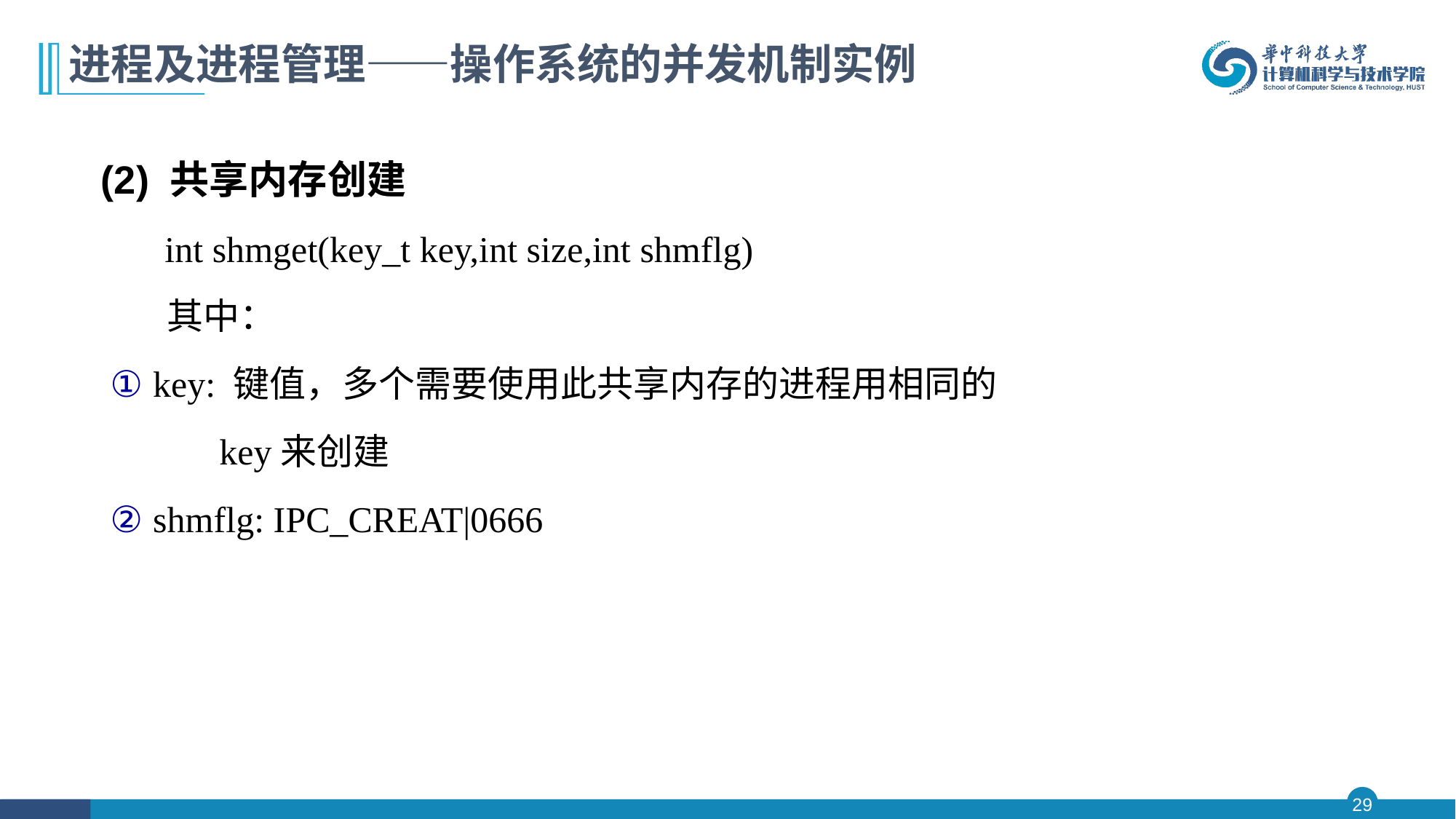

# 进程及进程管理——操作系统的并发机制实例
(2) 共享内存创建
       int shmget(key_t key,int size,int shmflg)
       其中：
 ① key: 键值，多个需要使用此共享内存的进程用相同的
             key来创建
 ② shmflg: IPC_CREAT|0666